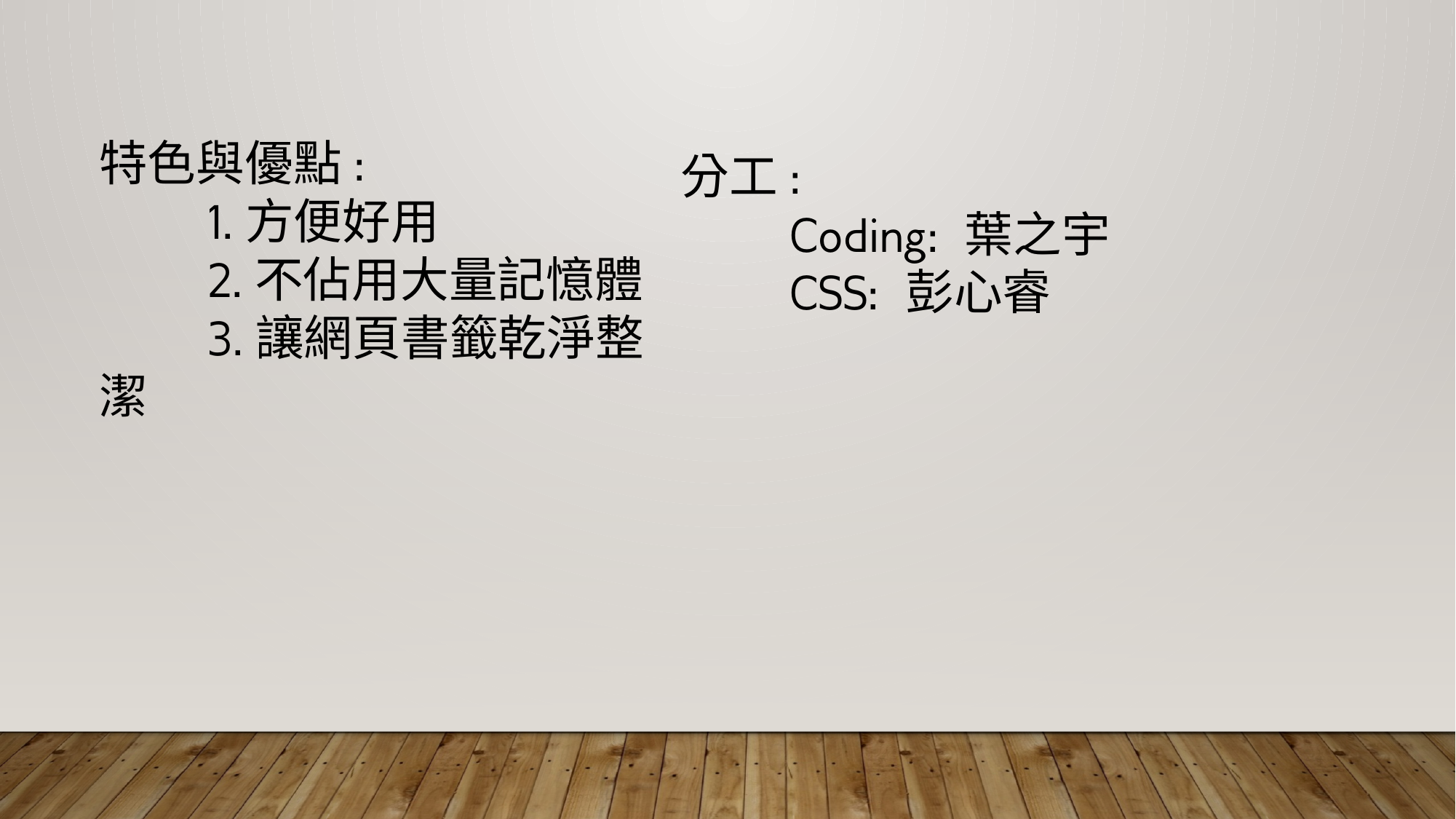

特色與優點:
	1.方便好用
	2.不佔用大量記憶體
	3.讓網頁書籤乾淨整潔
分工:
	Coding: 葉之宇
	CSS: 彭心睿